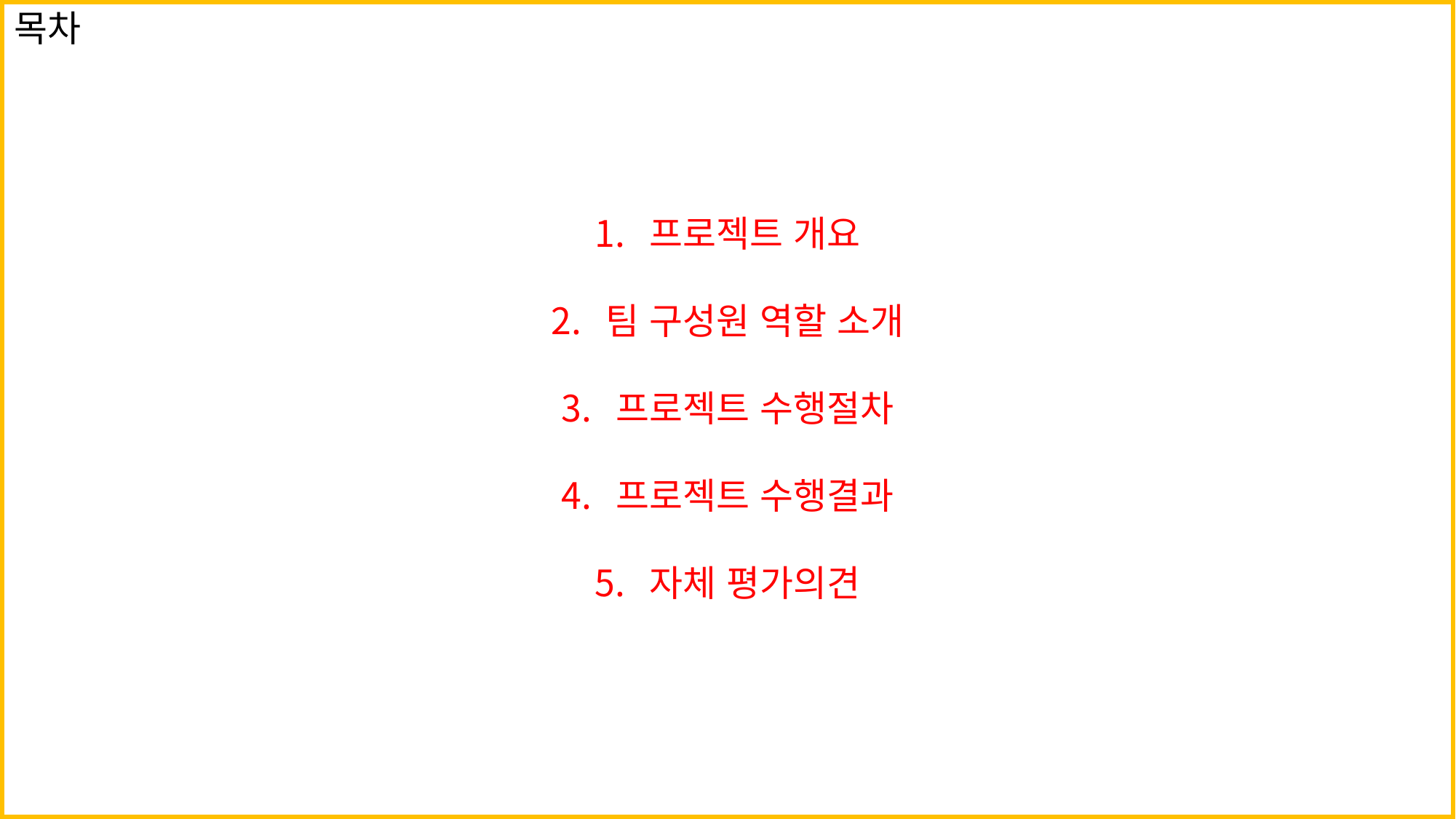

목차
프로젝트 개요

팀 구성원 역할 소개

프로젝트 수행절차

프로젝트 수행결과

자체 평가의견